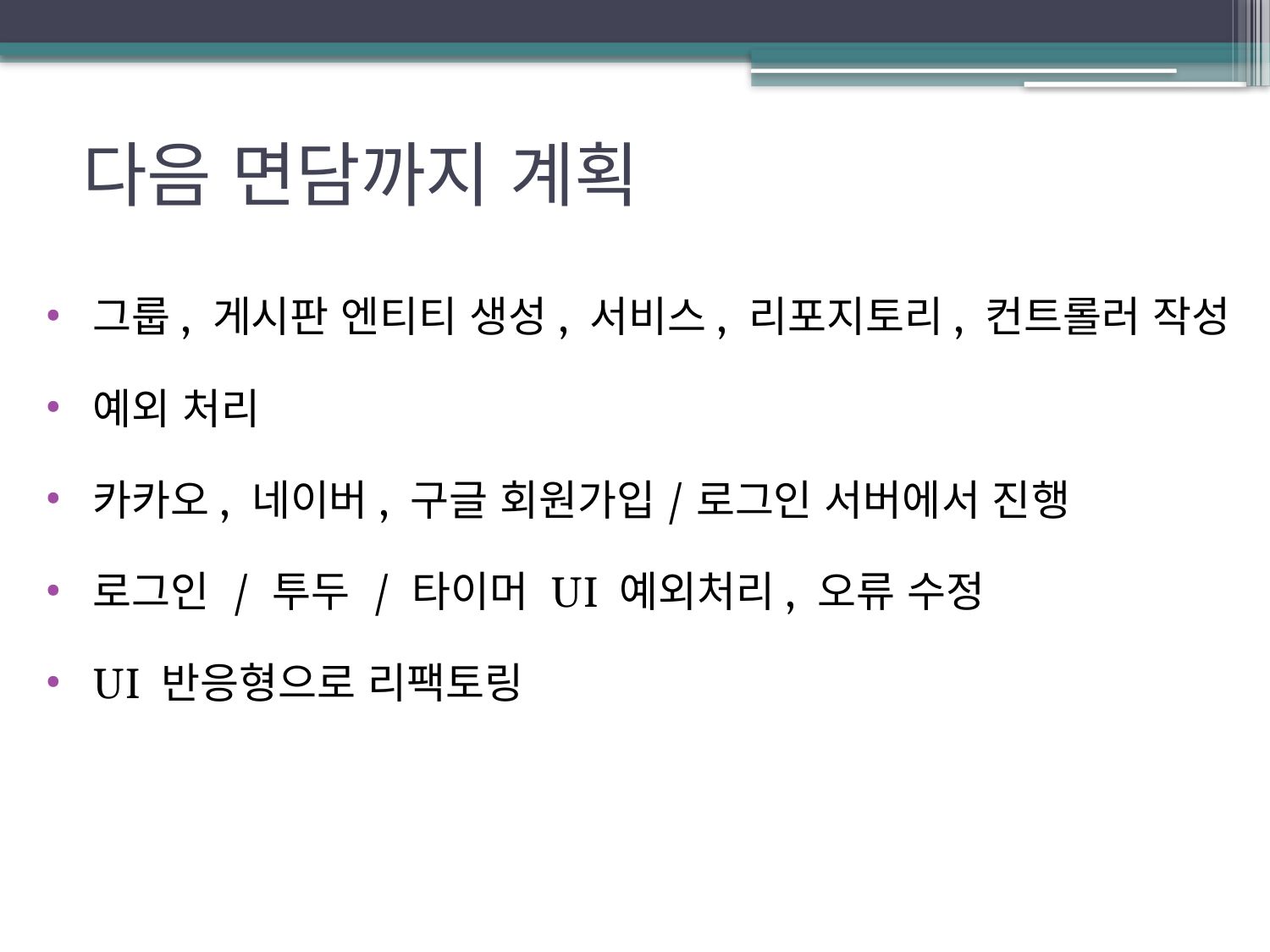

# 다음 면담까지 계획
그룹, 게시판 엔티티 생성, 서비스, 리포지토리, 컨트롤러 작성
예외 처리
카카오, 네이버, 구글 회원가입/로그인 서버에서 진행
로그인 / 투두 / 타이머 UI 예외처리, 오류 수정
UI 반응형으로 리팩토링